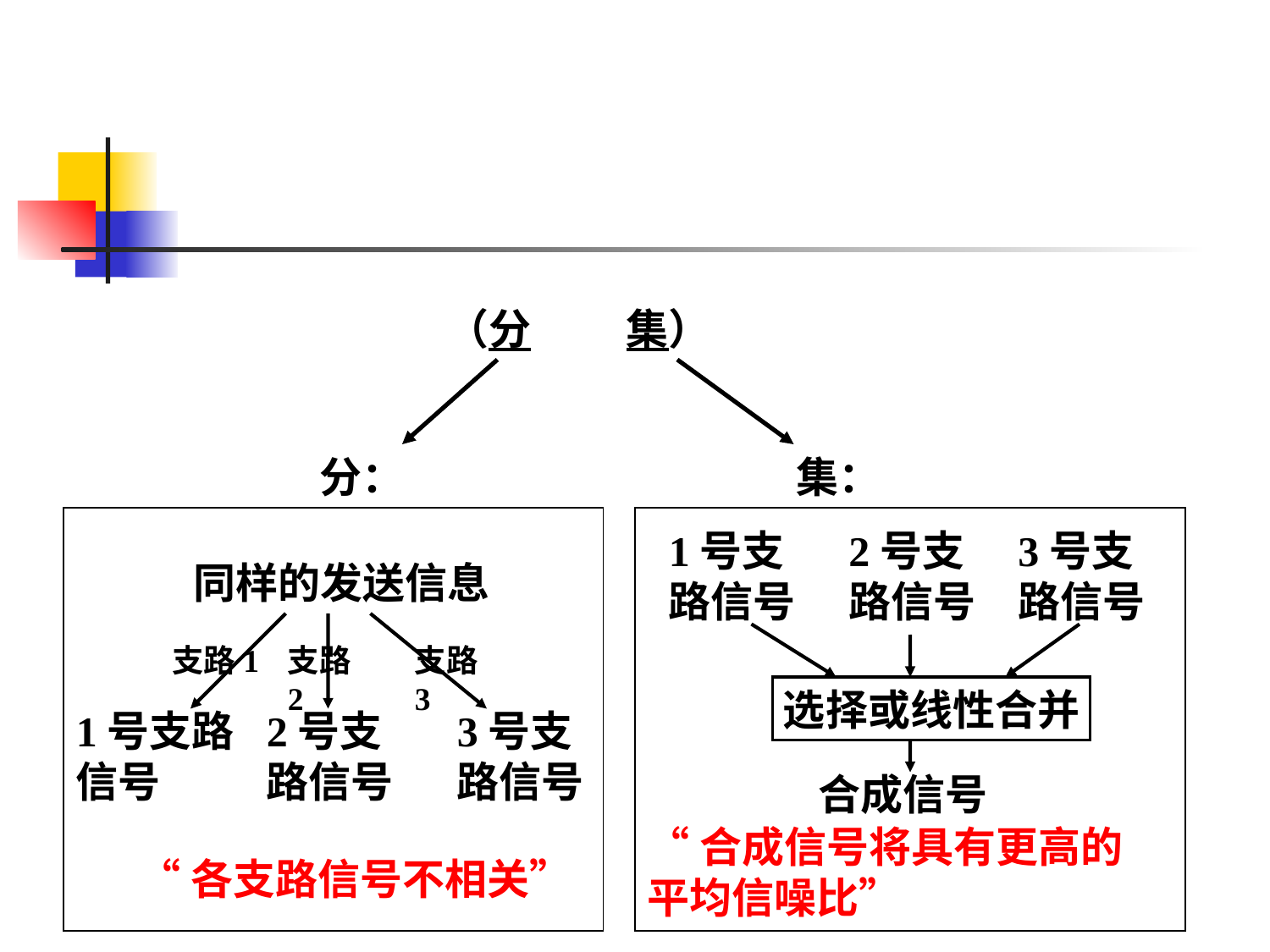

#

（分          集）

         分：
         集：

1号支路信号
2号支路信号
3号支路信号
  同样的发送信息

 支路1
支路2
支路3

选择或线性合并
1号支路信号
2号支路信号
3号支路信号

        合成信号
“合成信号将具有更高的平均信噪比”
 “各支路信号不相关”